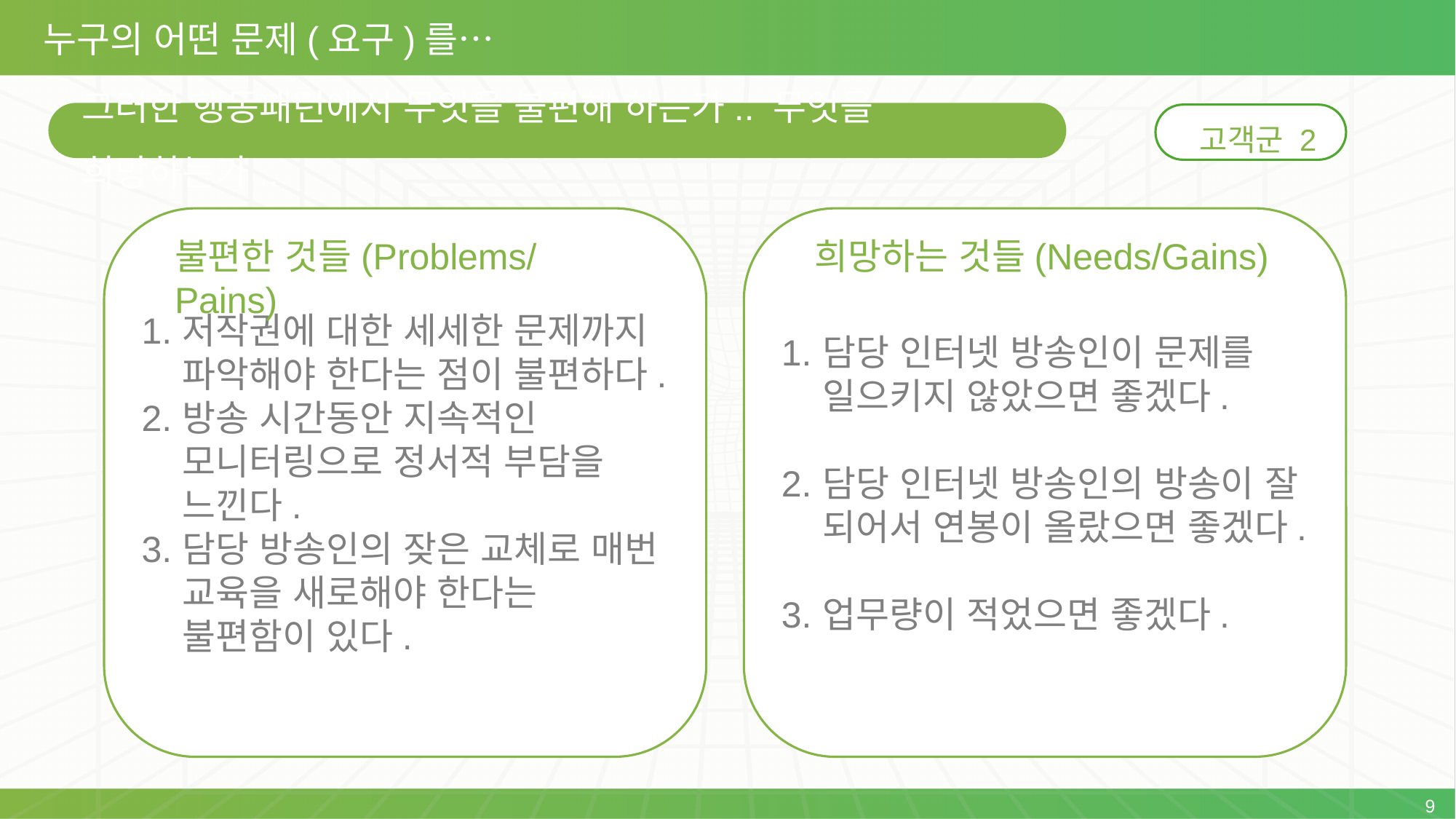

누구의 어떤 문제(요구)를…
그러한 행동패턴에서 무엇을 불편해 하는가.. 무엇을 희망하는가..
고객군 2
저작권에 대한 세세한 문제까지 파악해야 한다는 점이 불편하다.
방송 시간동안 지속적인 모니터링으로 정서적 부담을 느낀다.
담당 방송인의 잦은 교체로 매번 교육을 새로해야 한다는 불편함이 있다.
담당 인터넷 방송인이 문제를 일으키지 않았으면 좋겠다.

담당 인터넷 방송인의 방송이 잘 되어서 연봉이 올랐으면 좋겠다.

업무량이 적었으면 좋겠다.
불편한 것들(Problems/Pains)
희망하는 것들(Needs/Gains)
9